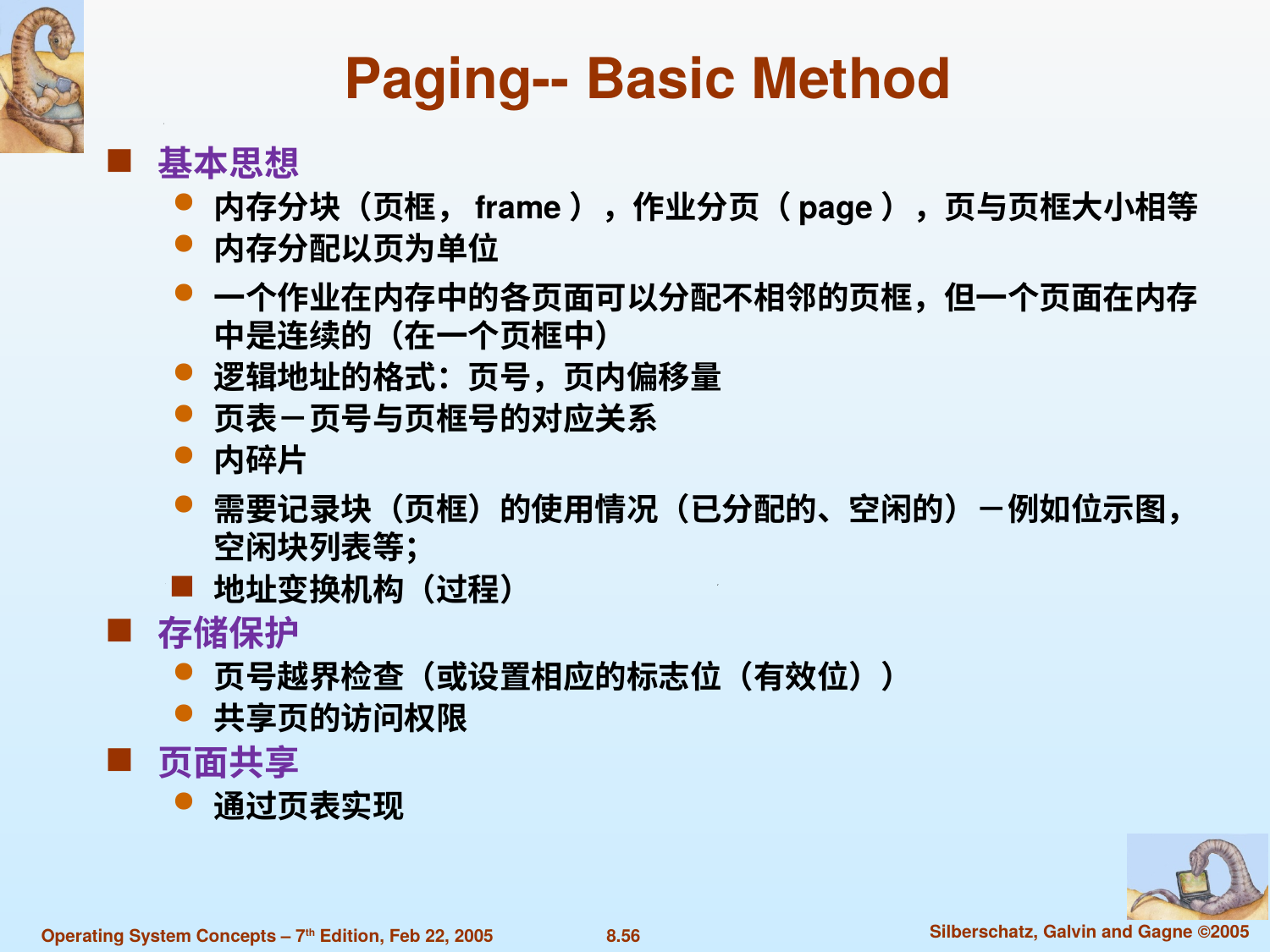

Paging-- Basic Method
基本思想
内存分块（页框，frame），作业分页（page），页与页框大小相等
内存分配以页为单位
一个作业在内存中的各页面可以分配不相邻的页框，但一个页面在内存中是连续的（在一个页框中）
逻辑地址的格式：页号，页内偏移量
页表－页号与页框号的对应关系
内碎片
需要记录块（页框）的使用情况（已分配的、空闲的）－例如位示图，空闲块列表等；
地址变换机构（过程）
存储保护
页号越界检查（或设置相应的标志位（有效位））
共享页的访问权限
页面共享
通过页表实现